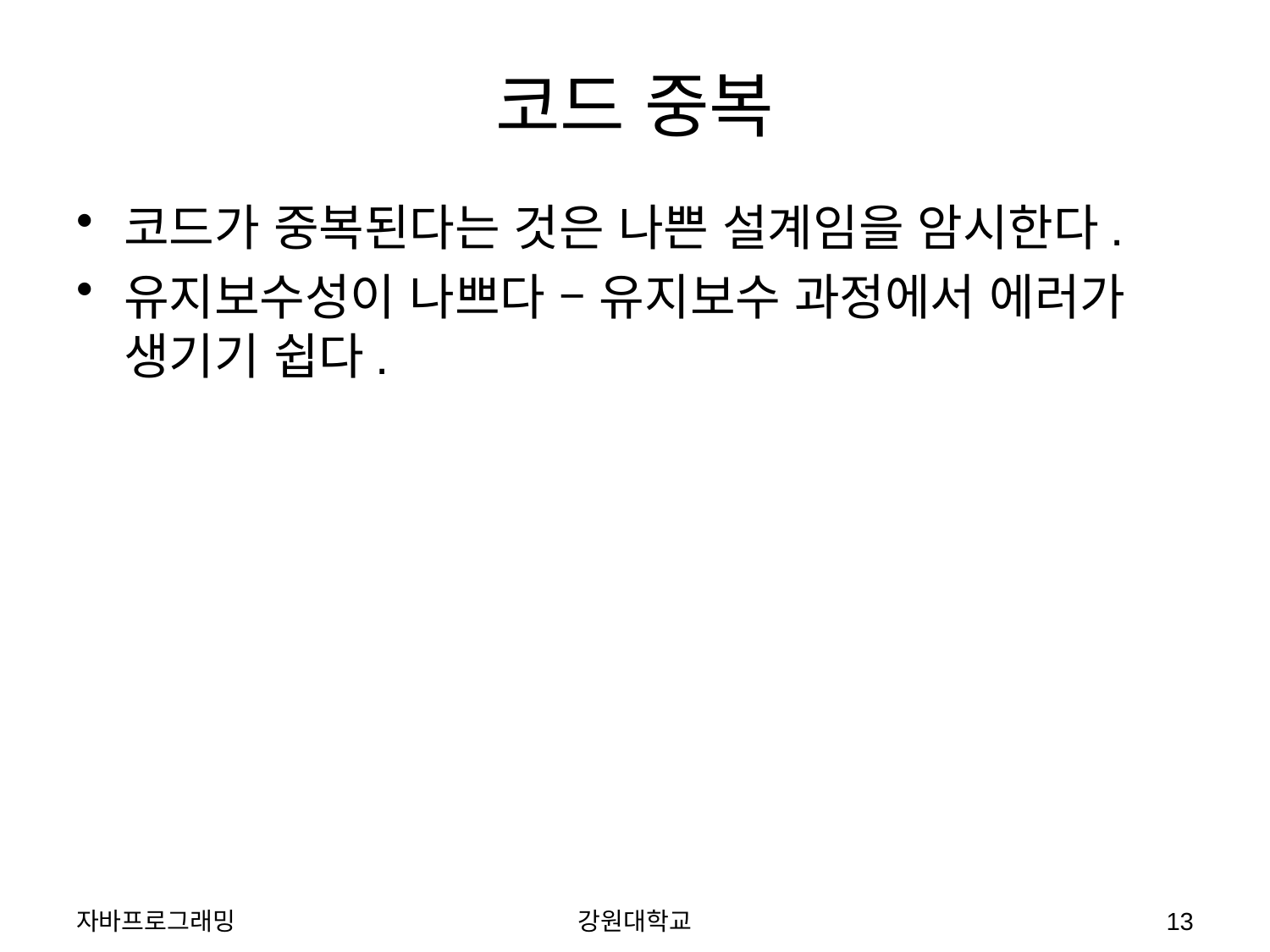

# 코드 중복
코드가 중복된다는 것은 나쁜 설계임을 암시한다.
유지보수성이 나쁘다 – 유지보수 과정에서 에러가 생기기 쉽다.

자바프로그래밍
강원대학교
13